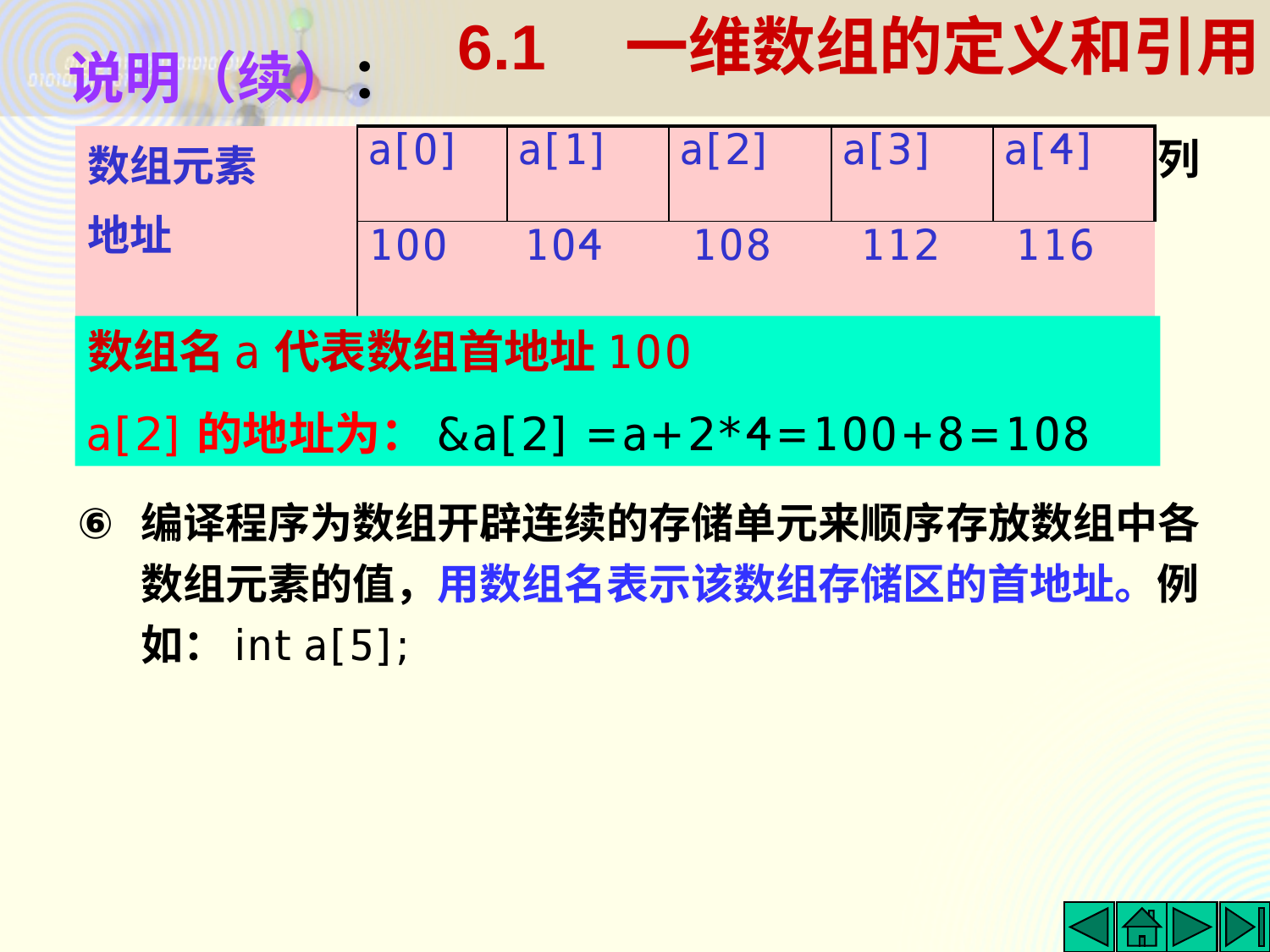

6.1    一维数组的定义和引用
说明（续）：
定义数组长度只能是常量和符号常量，不能是变量。下列合法的声明是：
            #define F 12
            int a[5],int a[n],int a[5+7],
            int a[F],int a[GF+2],int a[2*3]
编译程序为数组开辟连续的存储单元来顺序存放数组中各数组元素的值，用数组名表示该数组存储区的首地址。例如：int a[5];
| 数组元素 地址 | a[0] | a[1] | a[2] | a[3] | a[4] |
| --- | --- | --- | --- | --- | --- |
|  | 100 104 108 112 116 |  |  |  |  |
数组名a代表数组首地址100
a[2]的地址为：&a[2] =a+2*4=100+8=108